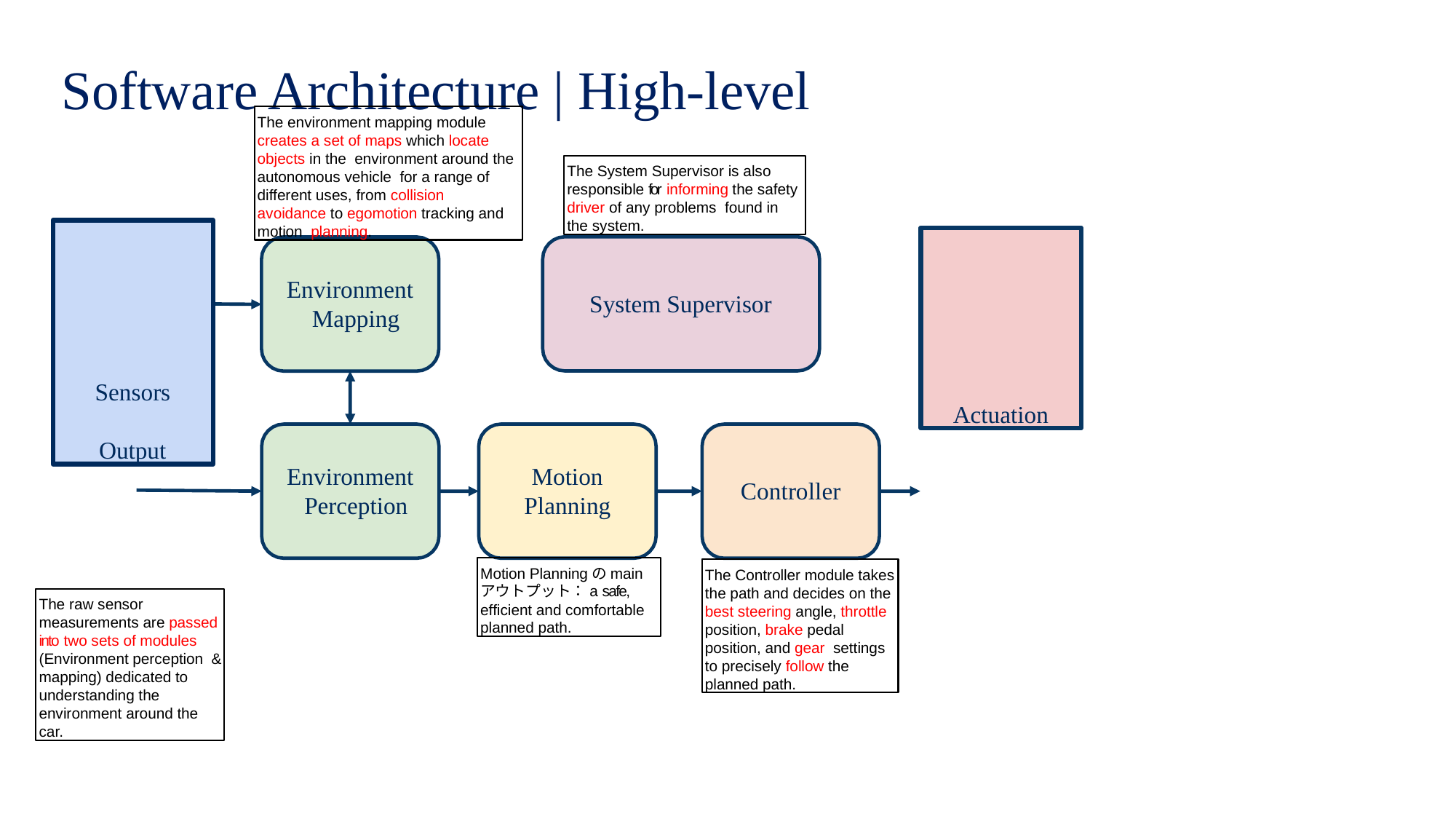

# Software Architecture | High-level
The environment mapping module creates a set of maps which locate objects in the  environment around the autonomous vehicle  for a range of different uses, from collision  avoidance to egomotion tracking and motion  planning.
The System Supervisor is also responsible for  informing the safety driver of any problems  found in the system.

Sensors  Output

Actuation

Environment  Mapping
System Supervisor

Environment  Perception
Motion  Planning
Controller
Motion Planningのmainアウトプット：a safe,  efficient and comfortable planned path.
The Controller module takes the path and decides on the best steering angle, throttle  position, brake pedal position, and gear  settings to precisely follow the planned path.
The raw sensor measurements are passed into  two sets of modules (Environment perception  & mapping) dedicated to understanding the  environment around the car.